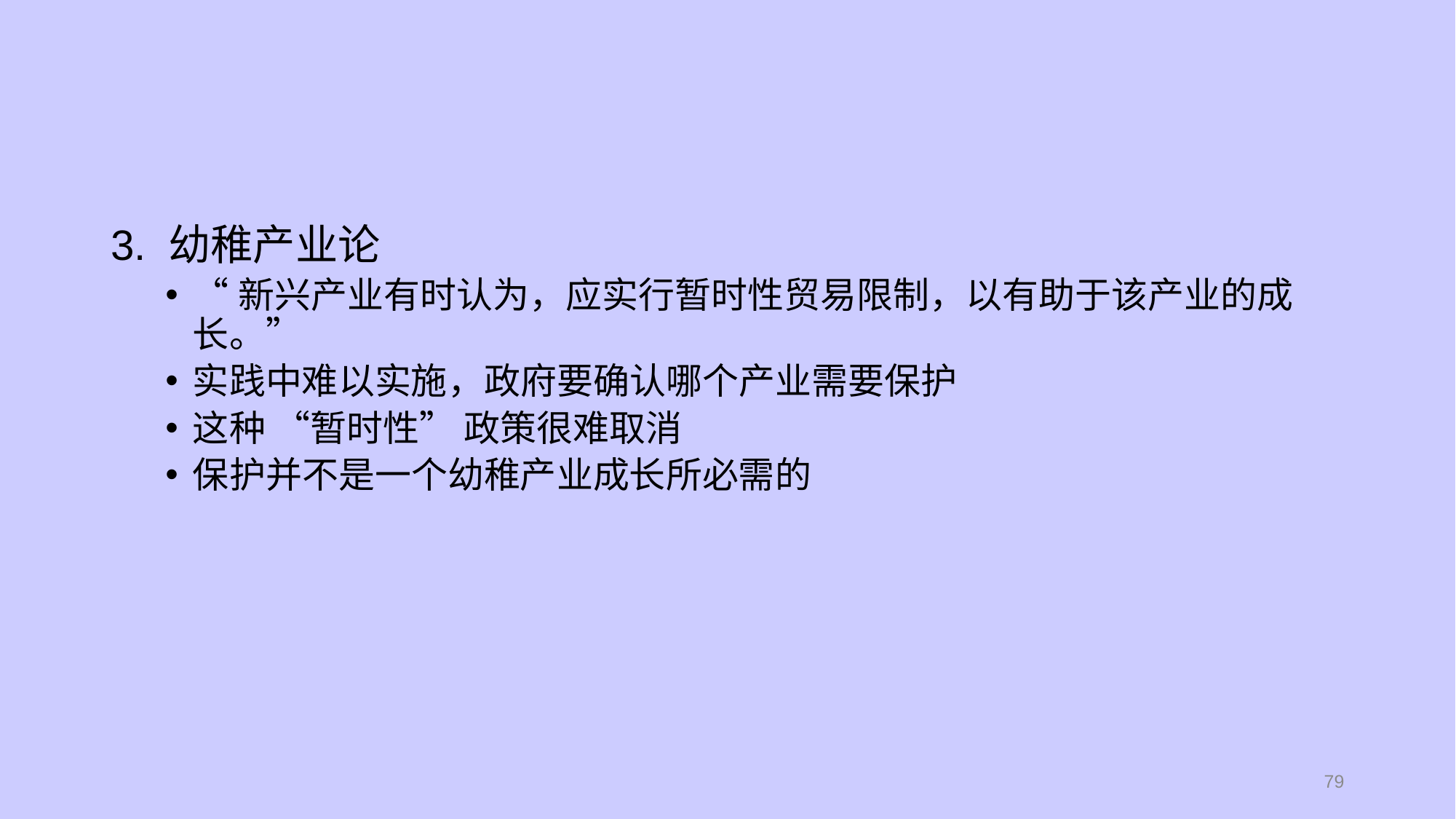

#
3. 幼稚产业论
“新兴产业有时认为，应实行暂时性贸易限制，以有助于该产业的成长。”
实践中难以实施，政府要确认哪个产业需要保护
这种 “暂时性” 政策很难取消
保护并不是一个幼稚产业成长所必需的

79